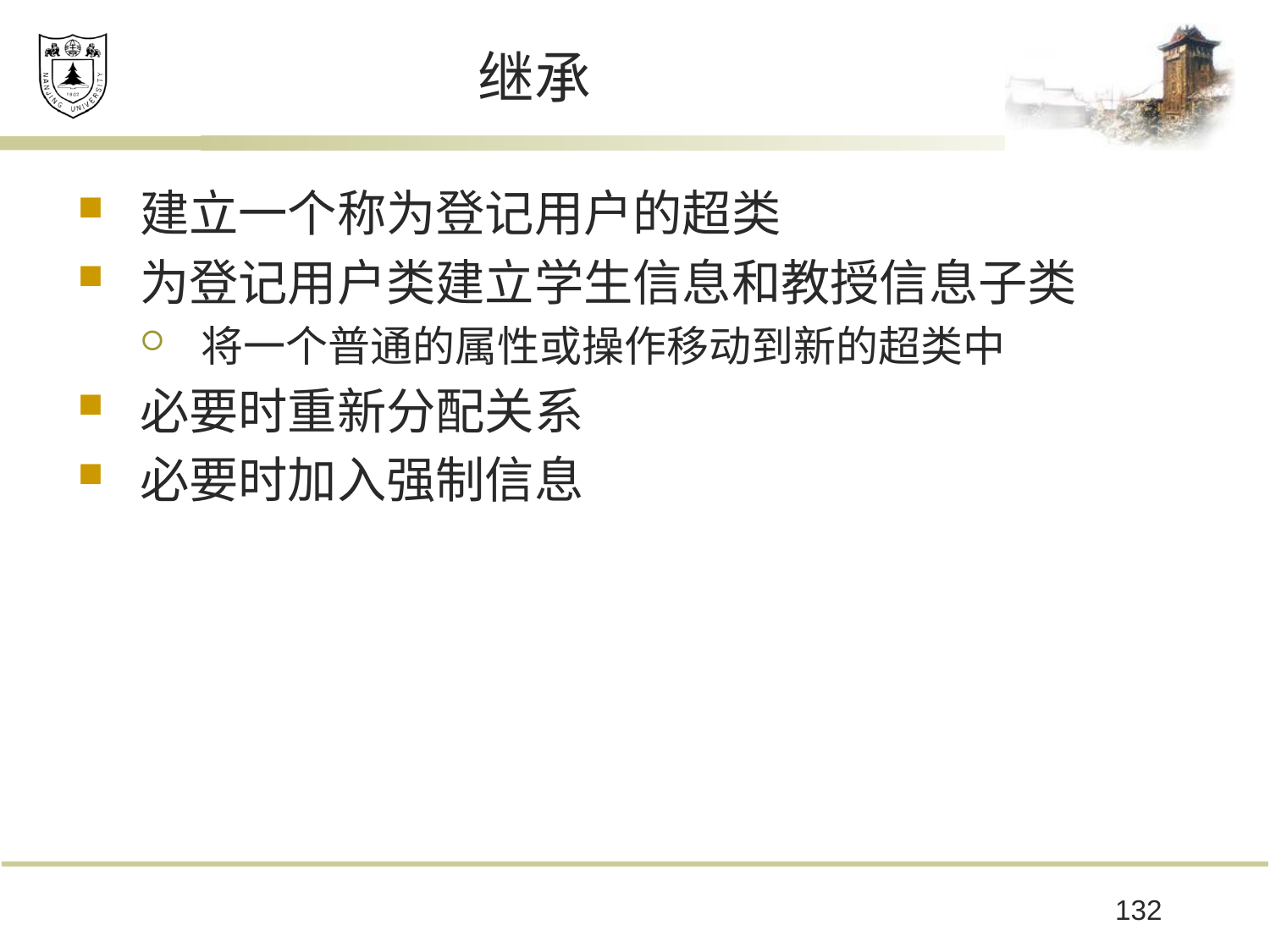

# 继承
建立一个称为登记用户的超类
为登记用户类建立学生信息和教授信息子类
将一个普通的属性或操作移动到新的超类中
必要时重新分配关系
必要时加入强制信息
132